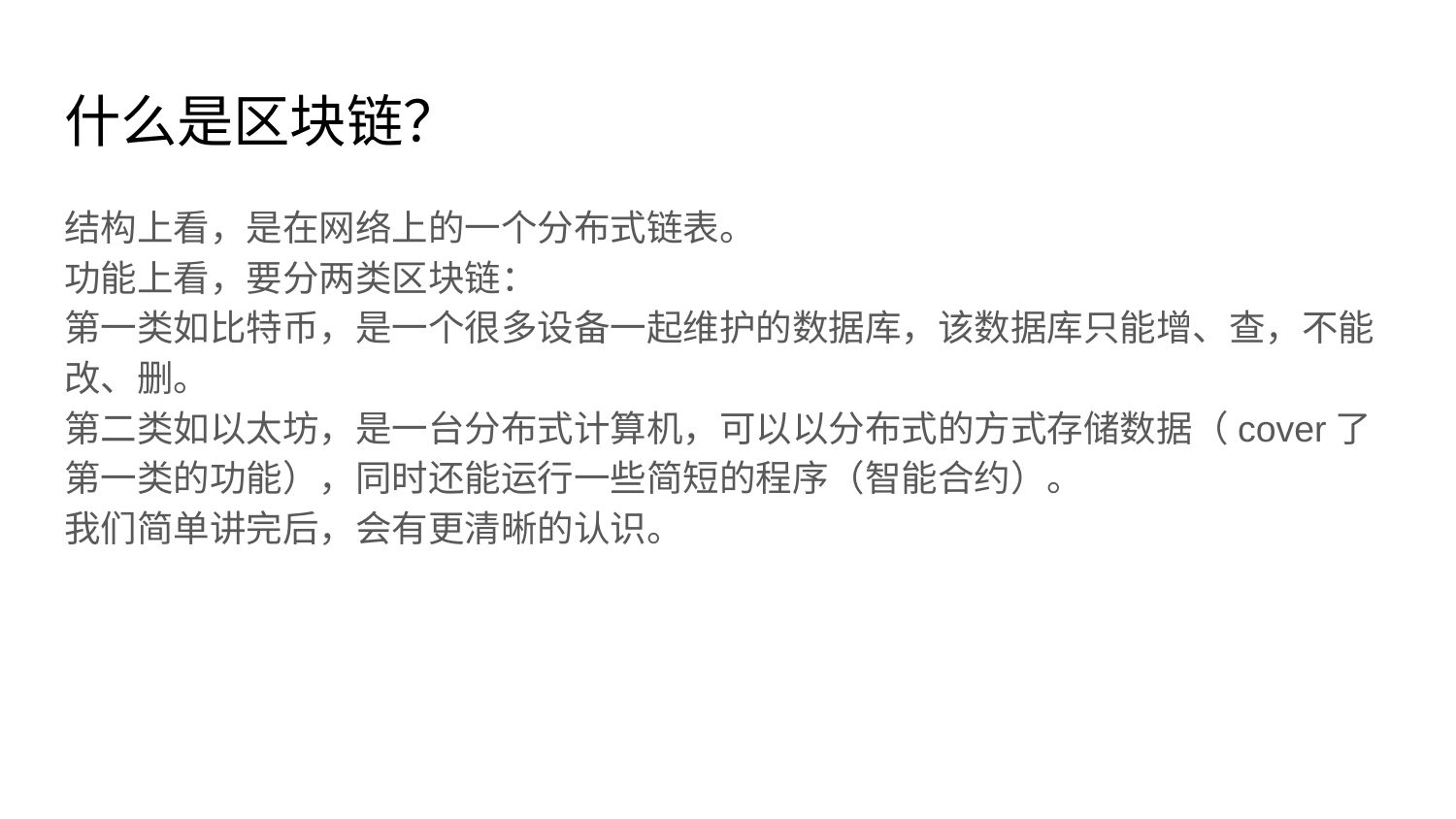

# 什么是区块链？
结构上看，是在网络上的一个分布式链表。
功能上看，要分两类区块链：
第一类如比特币，是一个很多设备一起维护的数据库，该数据库只能增、查，不能改、删。
第二类如以太坊，是一台分布式计算机，可以以分布式的方式存储数据（cover了第一类的功能），同时还能运行一些简短的程序（智能合约）。
我们简单讲完后，会有更清晰的认识。